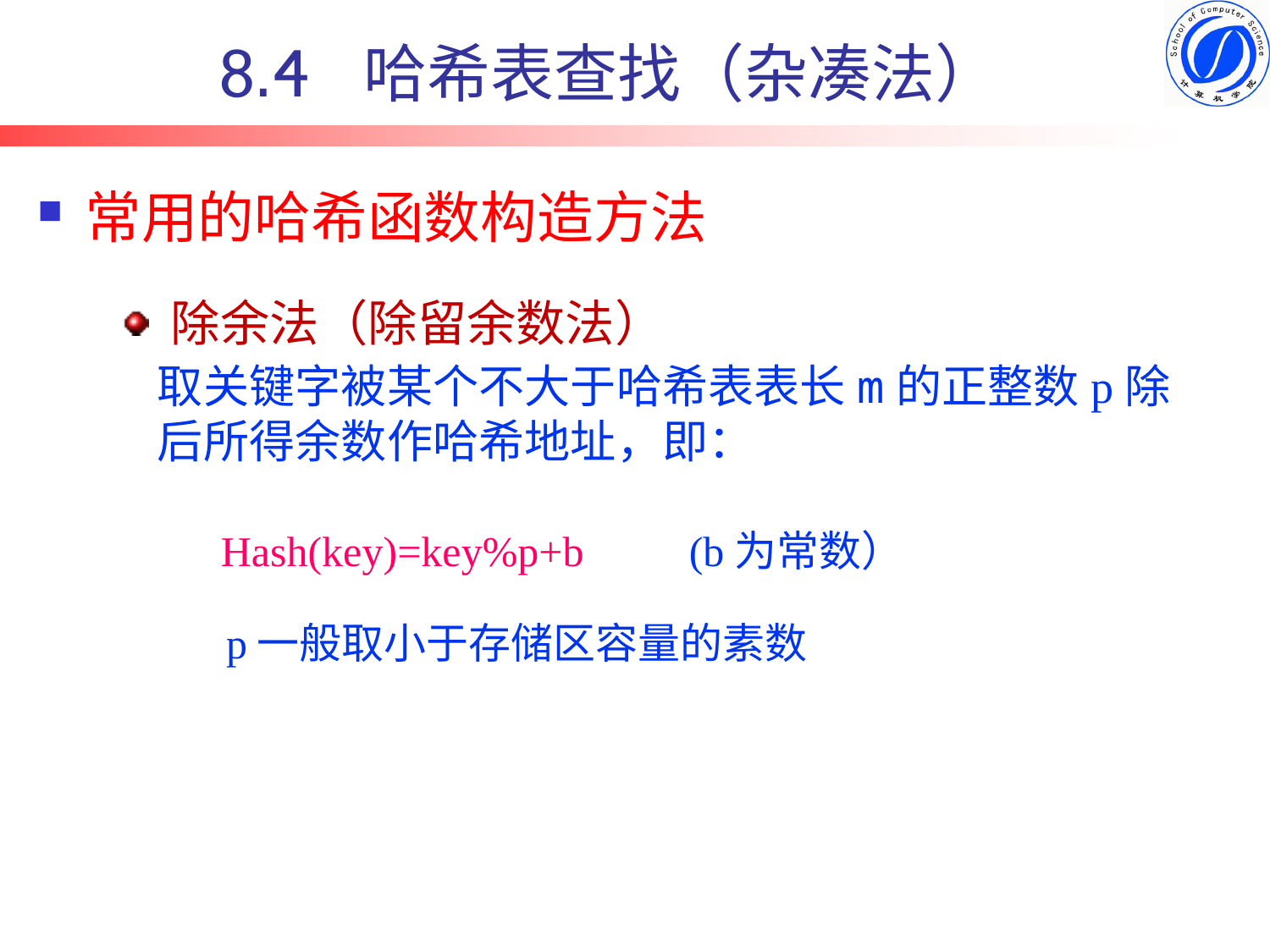

# 8.4  哈希表查找（杂凑法）
常用的哈希函数构造方法
除余法（除留余数法）
取关键字被某个不大于哈希表表长m的正整数p除后所得余数作哈希地址，即：
Hash(key)=key%p+b　　(b为常数）
p一般取小于存储区容量的素数